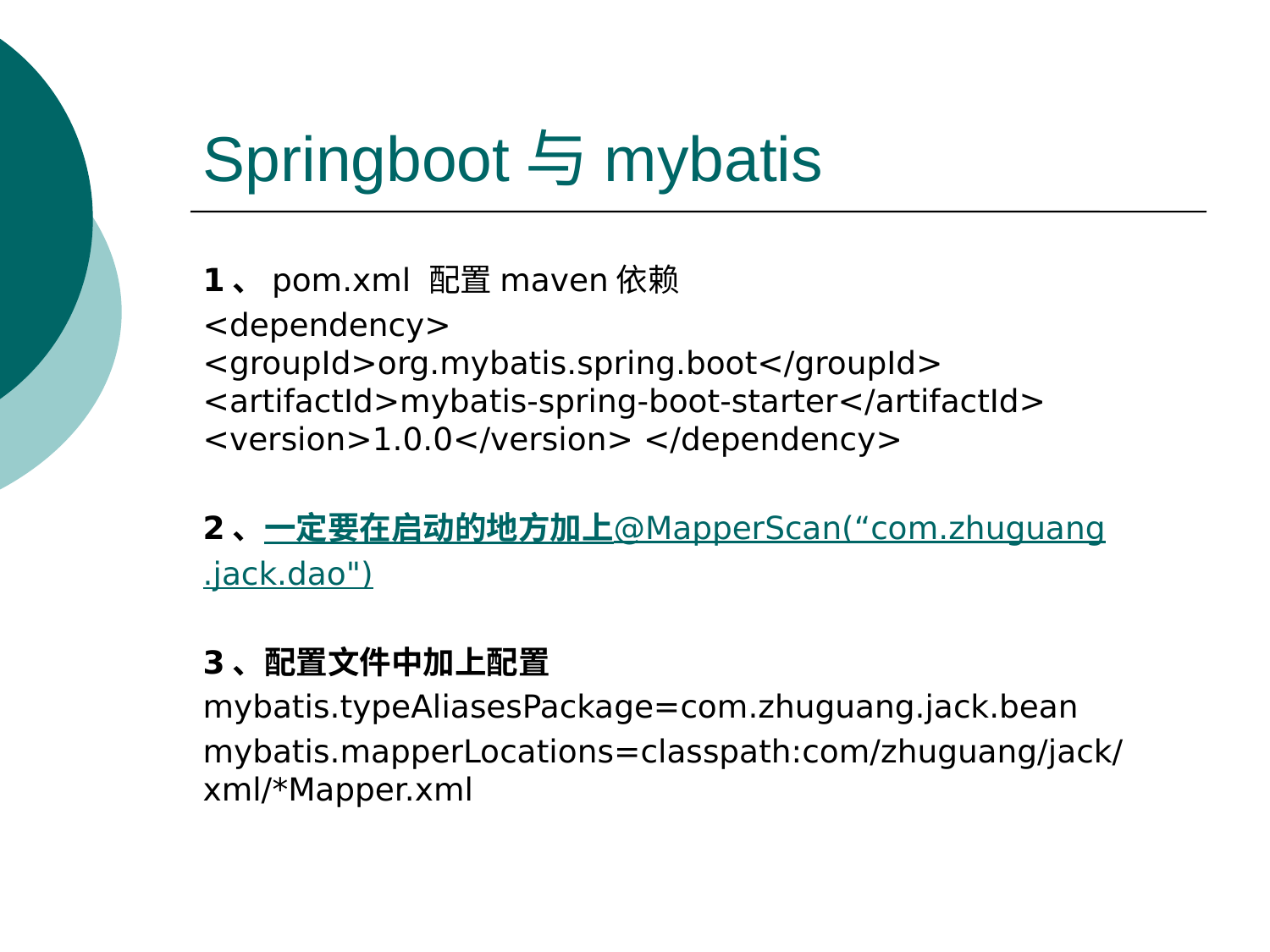

# Springboot与mybatis
1、pom.xml 配置maven依赖
<dependency> <groupId>org.mybatis.spring.boot</groupId> <artifactId>mybatis-spring-boot-starter</artifactId> <version>1.0.0</version> </dependency>

2、一定要在启动的地方加上@MapperScan(“com.zhuguang.jack.dao")

3、配置文件中加上配置
mybatis.typeAliasesPackage=com.zhuguang.jack.bean
mybatis.mapperLocations=classpath:com/zhuguang/jack/xml/*Mapper.xml